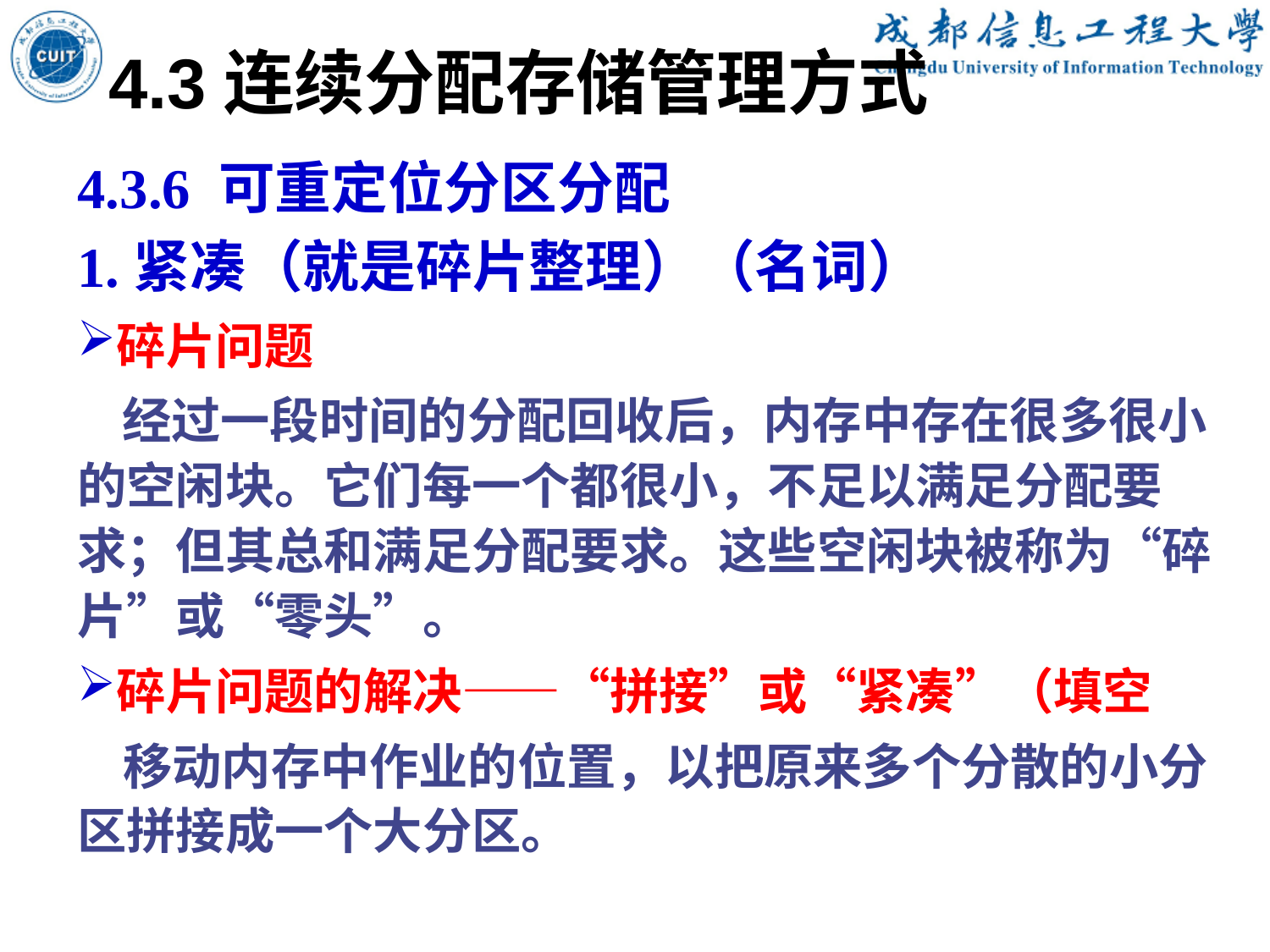

4.3连续分配存储管理方式
4.3.6 可重定位分区分配
1.紧凑（就是碎片整理）（名词）
碎片问题
   经过一段时间的分配回收后，内存中存在很多很小的空闲块。它们每一个都很小，不足以满足分配要求；但其总和满足分配要求。这些空闲块被称为“碎片”或“零头”。
碎片问题的解决——“拼接”或“紧凑”（填空
   移动内存中作业的位置，以把原来多个分散的小分区拼接成一个大分区。